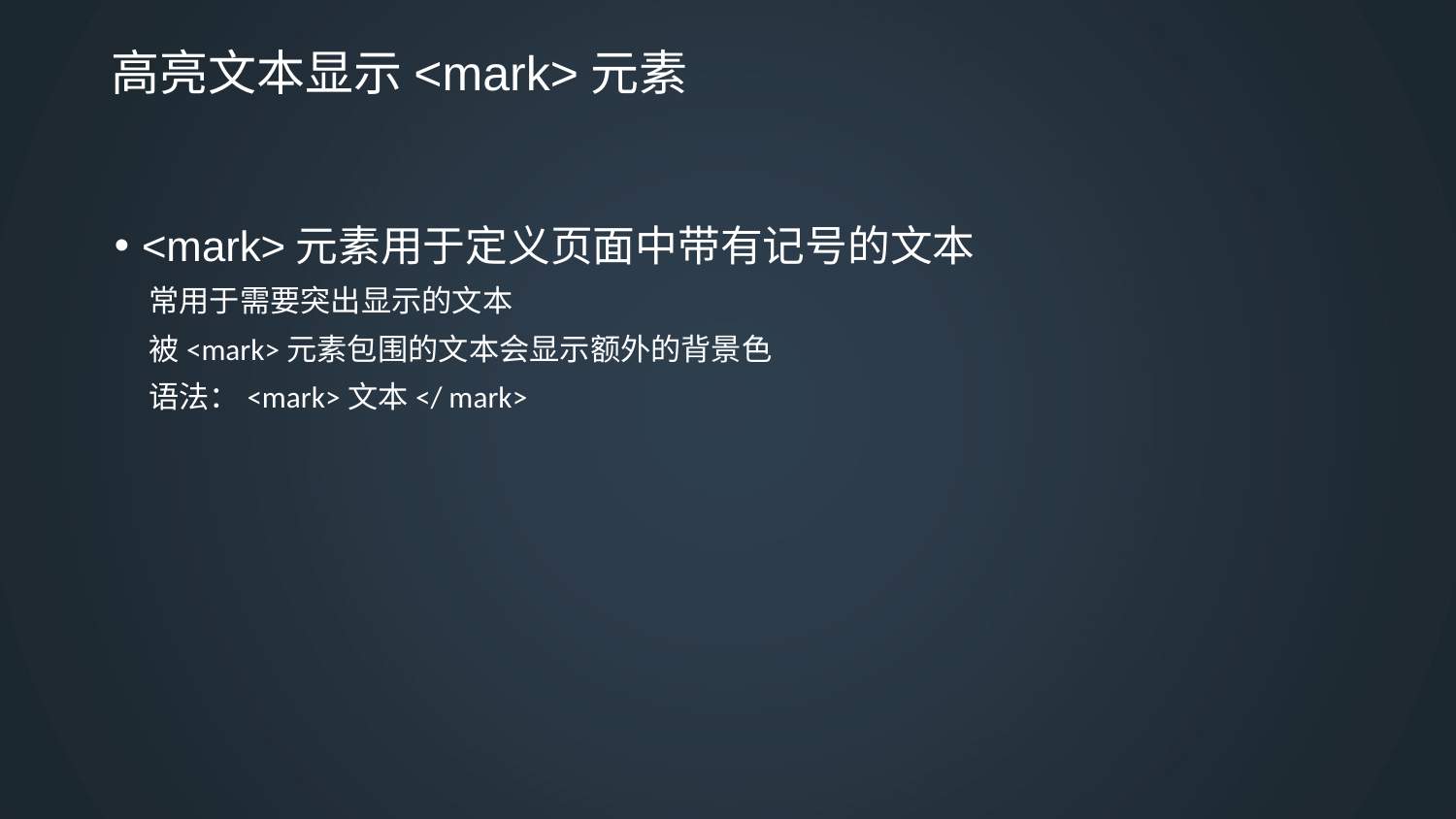

# 高亮文本显示<mark>元素
<mark>元素用于定义页面中带有记号的文本
    常用于需要突出显示的文本
    被<mark>元素包围的文本会显示额外的背景色
    语法：<mark>文本</ mark>